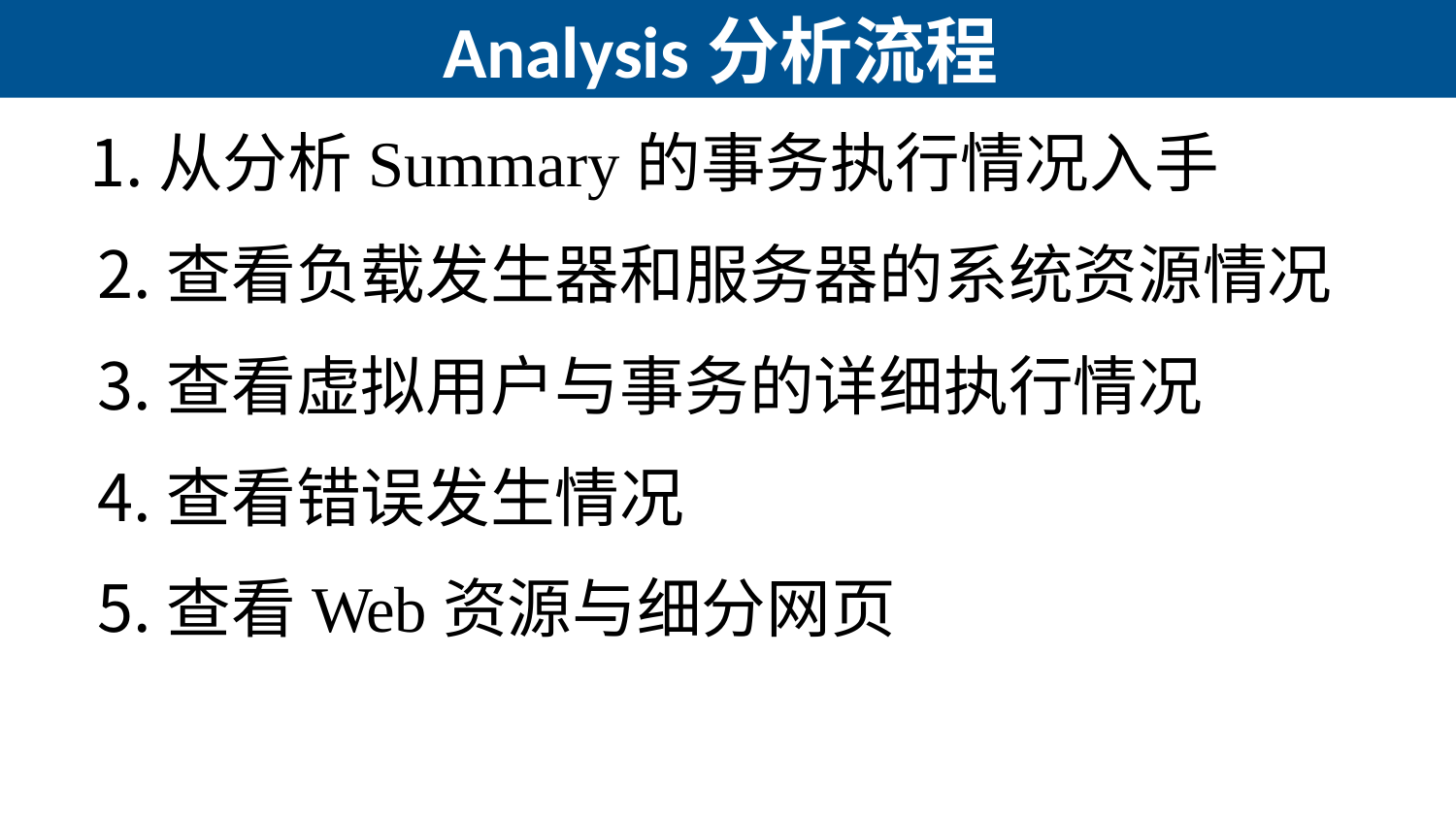

# Analysis分析流程
从分析Summary的事务执行情况入手
查看负载发生器和服务器的系统资源情况
查看虚拟用户与事务的详细执行情况
查看错误发生情况
查看Web资源与细分网页